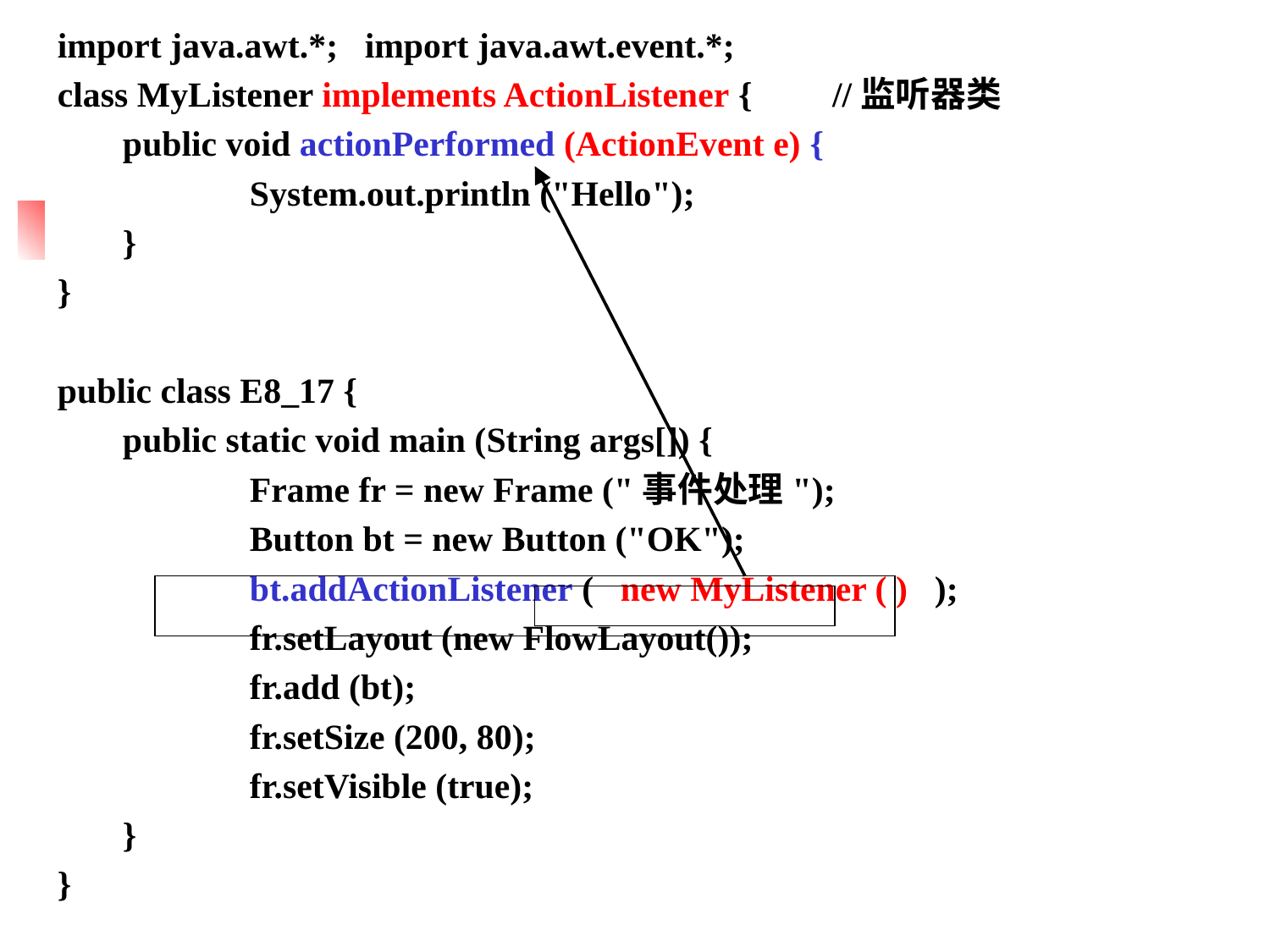

import java.awt.*;   import java.awt.event.*;
class MyListener implements ActionListener {         //监听器类
	public void actionPerformed (ActionEvent e) {
		System.out.println ("Hello");
	}
}

public class E8_17 {
	public static void main (String args[]) {
		Frame fr = new Frame ("事件处理");
 		Button bt = new Button ("OK");
		bt.addActionListener (   new MyListener ( )   );
 		fr.setLayout (new FlowLayout());
		fr.add (bt);
		fr.setSize (200, 80);
		fr.setVisible (true);
	}
}

49